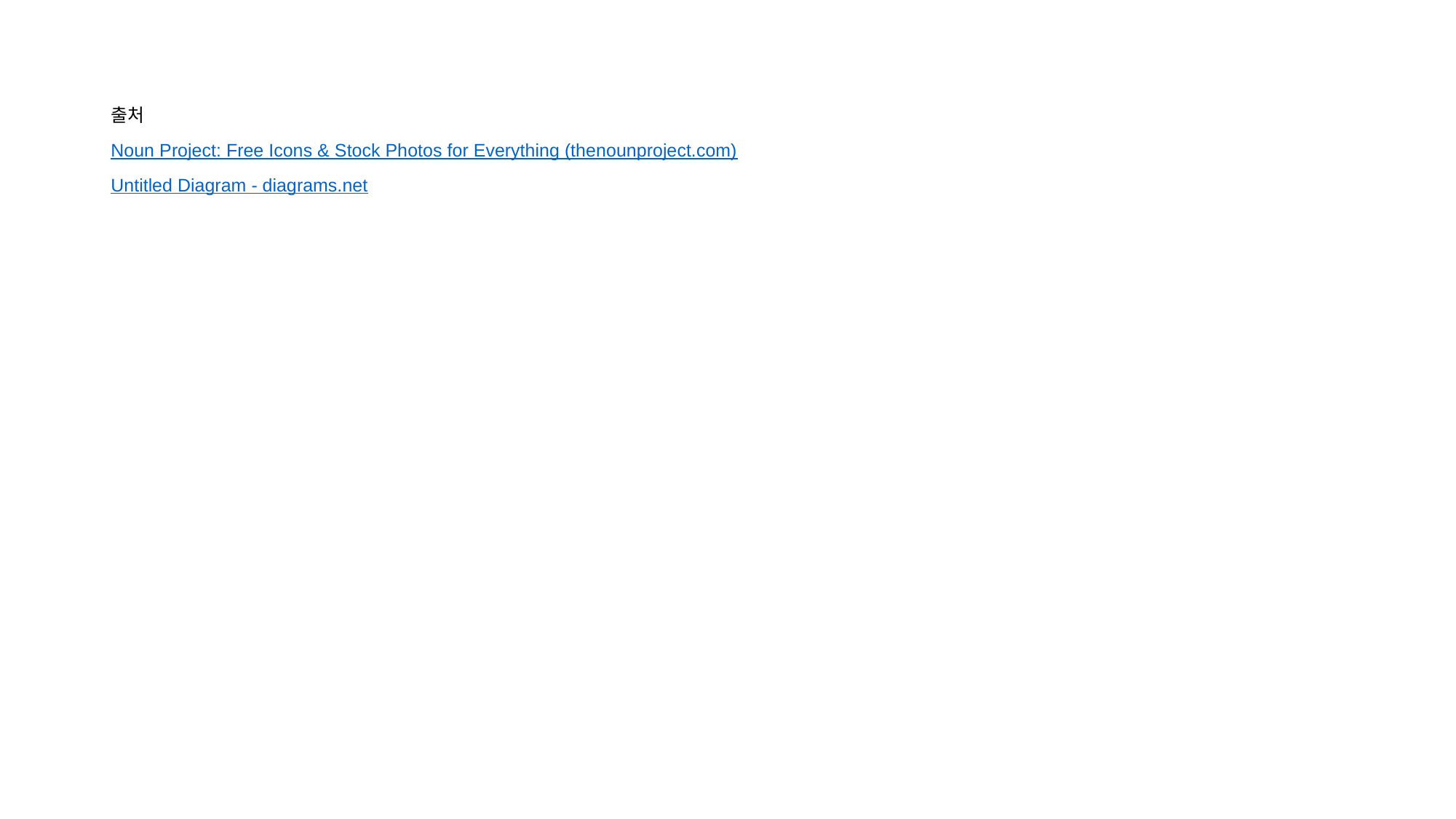

출처
Noun Project: Free Icons & Stock Photos for Everything (thenounproject.com)
Untitled Diagram - diagrams.net